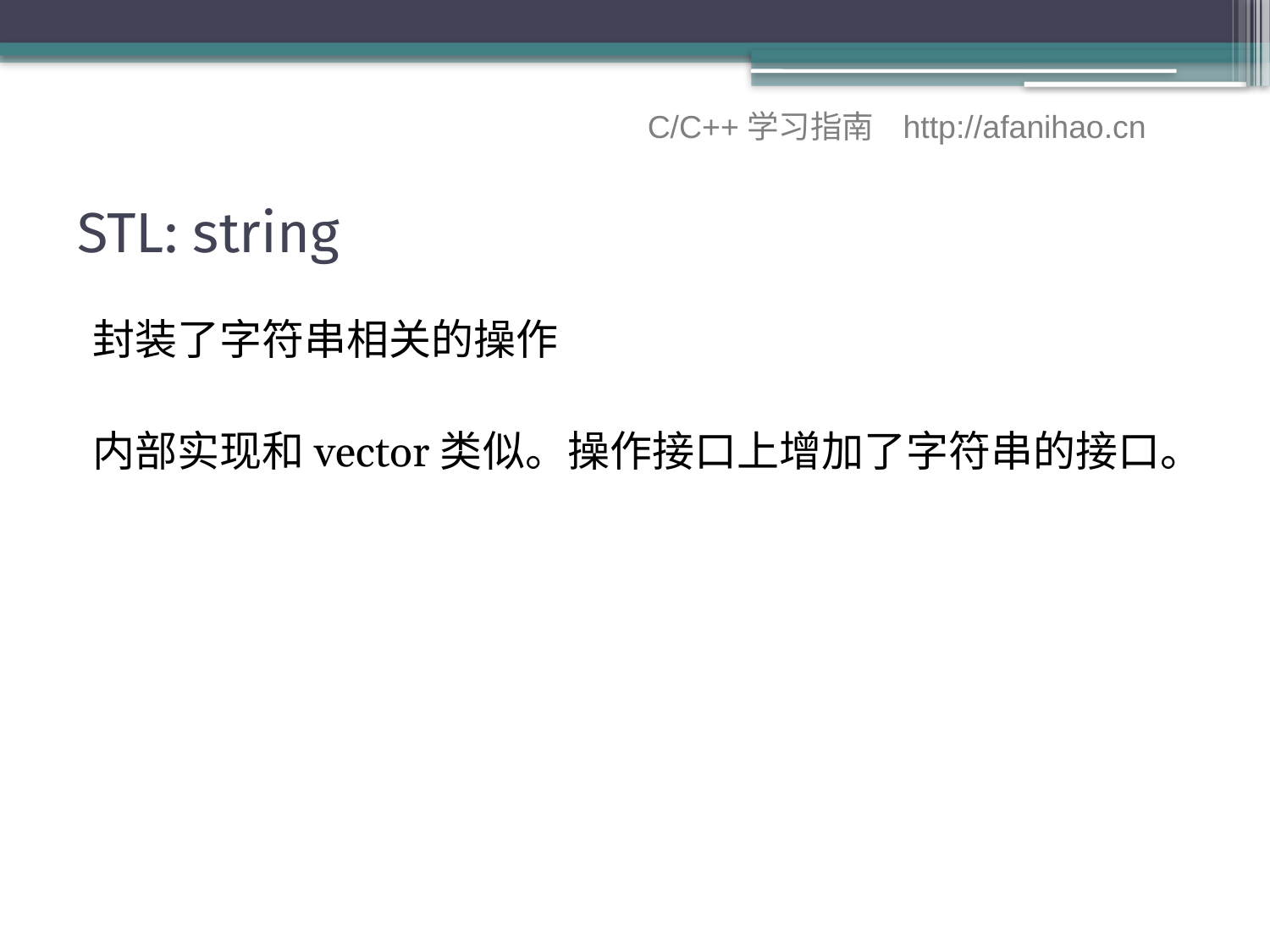

C/C++学习指南   http://afanihao.cn
# STL: string
封装了字符串相关的操作

内部实现和vector类似。操作接口上增加了字符串的接口。